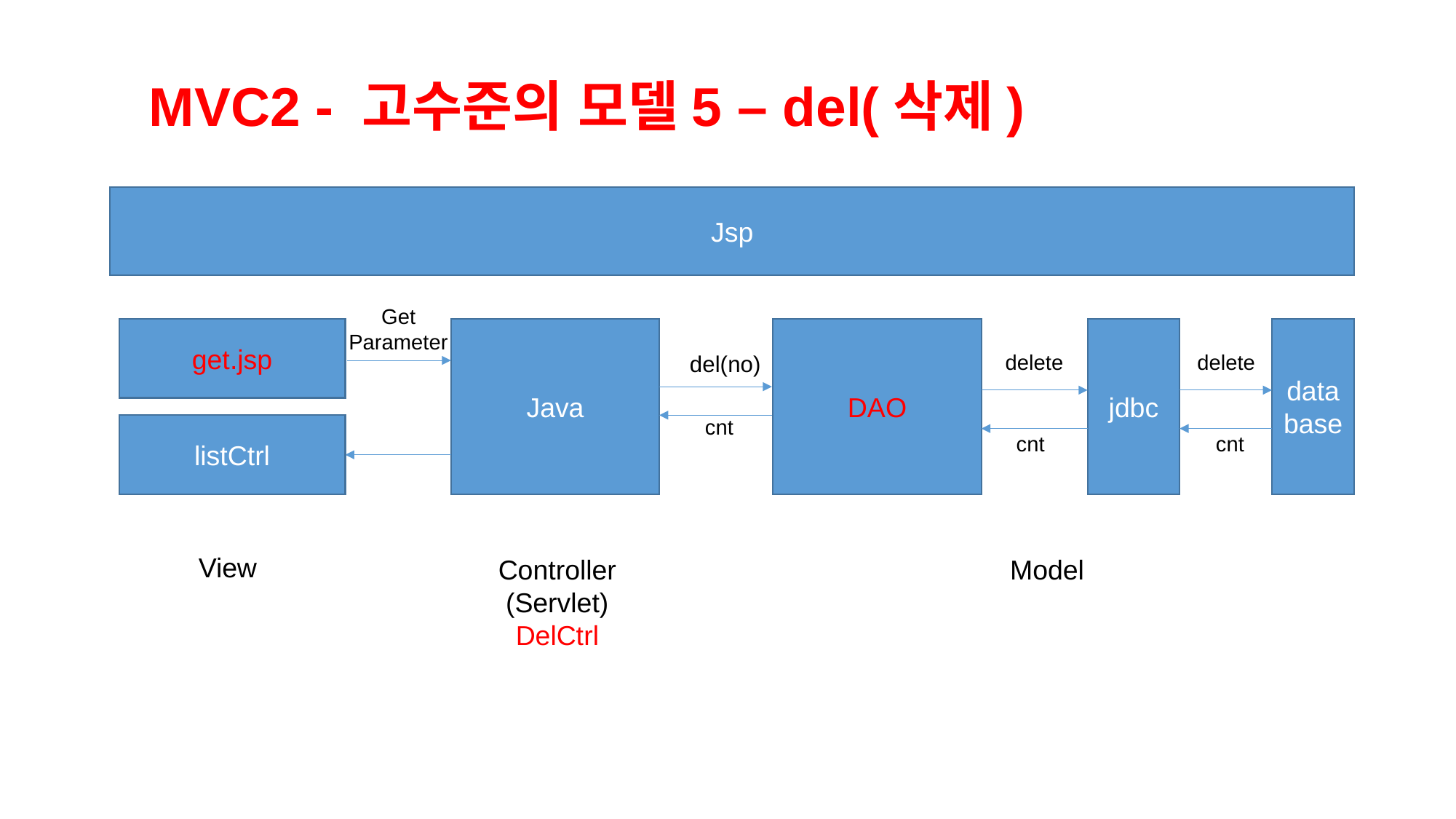

MVC2 - 고수준의 모델5 – del(삭제)
Jsp
Get
Parameter
get.jsp
Java
DAO
jdbc
database
delete
delete
del(no)
cnt
listCtrl
cnt
cnt
View
Controller
(Servlet)
DelCtrl
Model